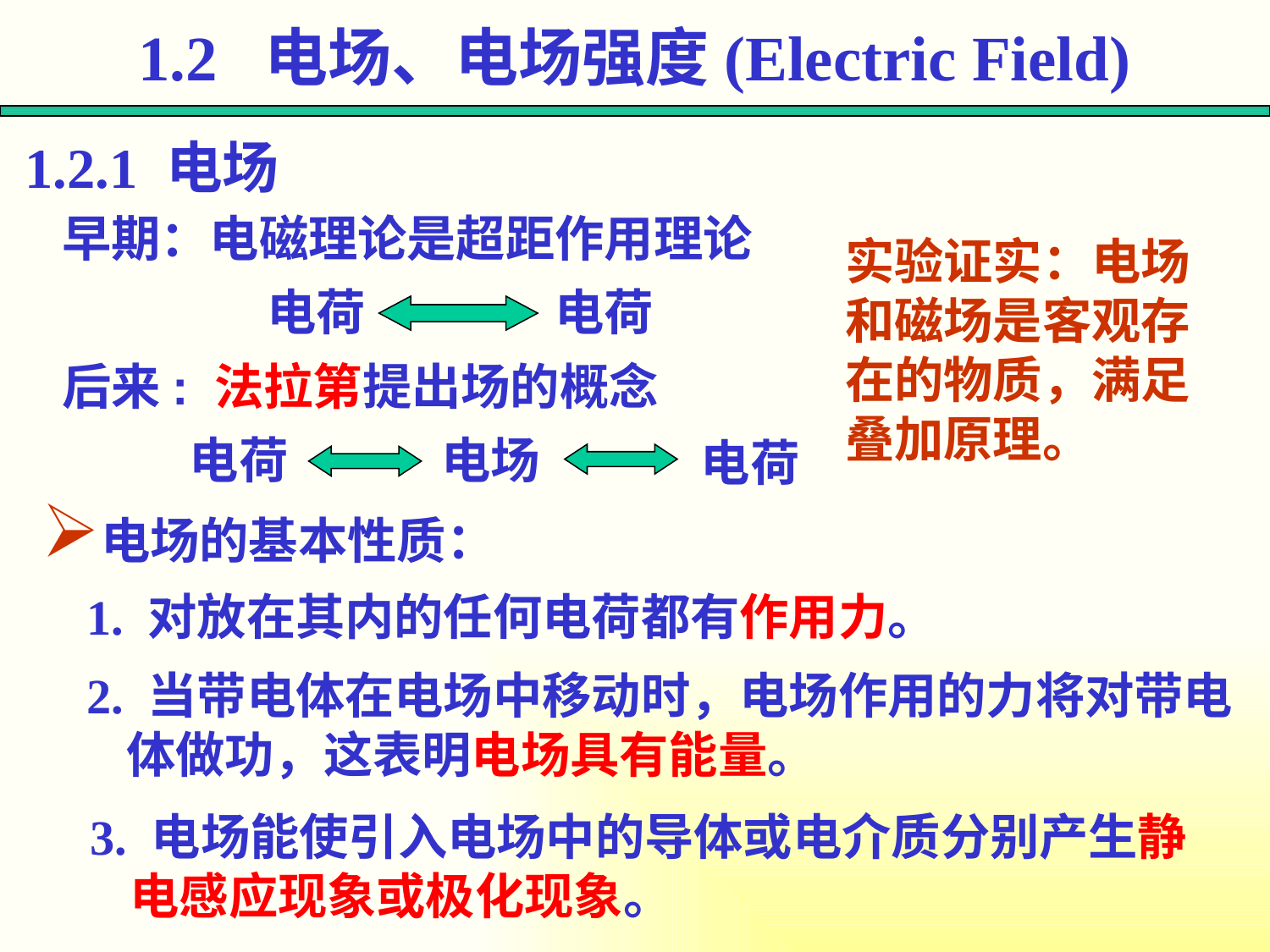

1.2  电场、电场强度(Electric Field)

1.2.1 电场
早期：电磁理论是超距作用理论
实验证实：电场和磁场是客观存在的物质，满足叠加原理。
电荷
电荷

后来: 法拉第提出场的概念
电荷
电场
电荷

电场的基本性质：
1. 对放在其内的任何电荷都有作用力。
2. 当带电体在电场中移动时，电场作用的力将对带电体做功，这表明电场具有能量。
3. 电场能使引入电场中的导体或电介质分别产生静电感应现象或极化现象。